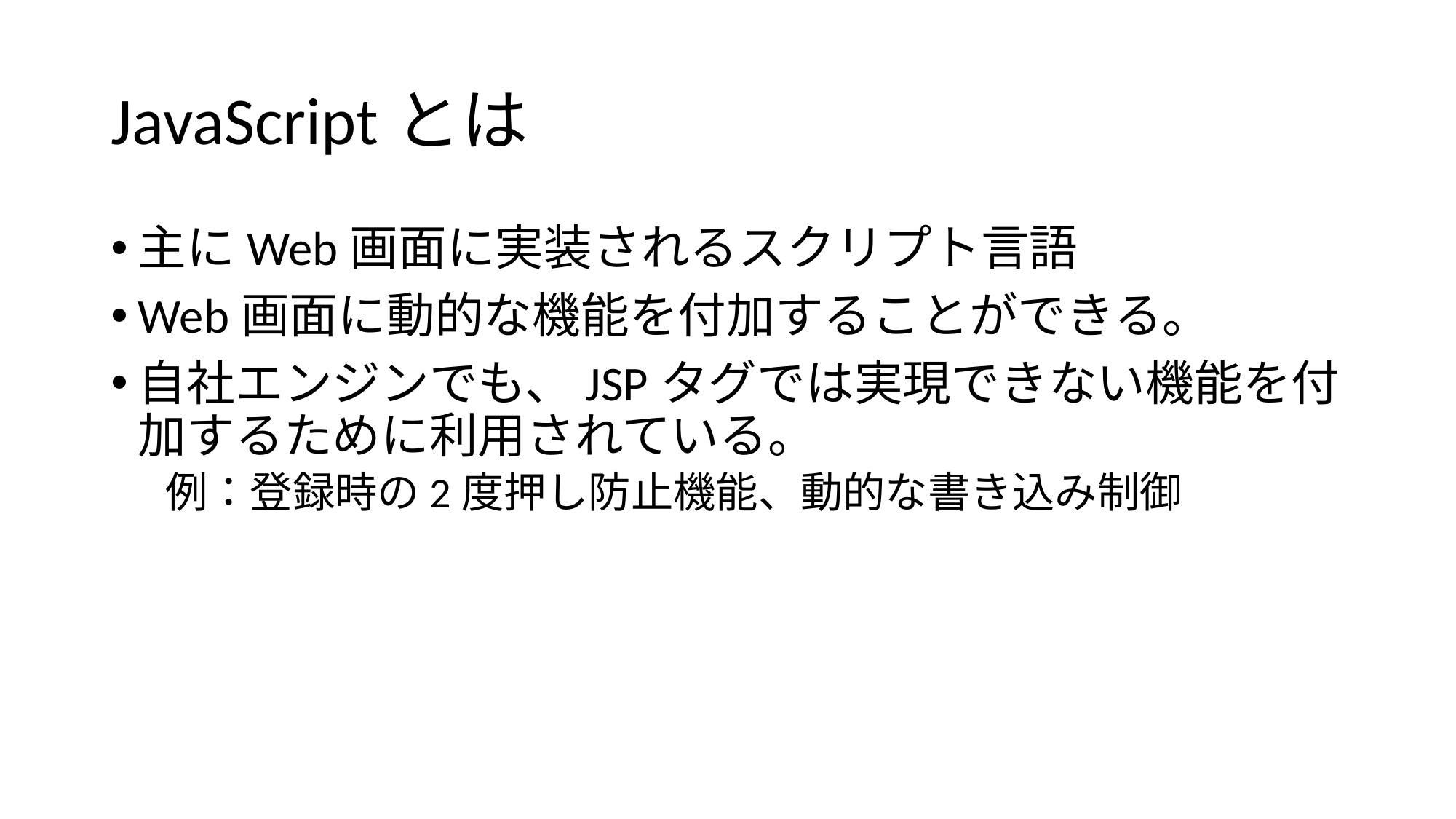

# JavaScriptとは
主にWeb画面に実装されるスクリプト言語
Web画面に動的な機能を付加することができる。
自社エンジンでも、JSPタグでは実現できない機能を付加するために利用されている。
例：登録時の2度押し防止機能、動的な書き込み制御